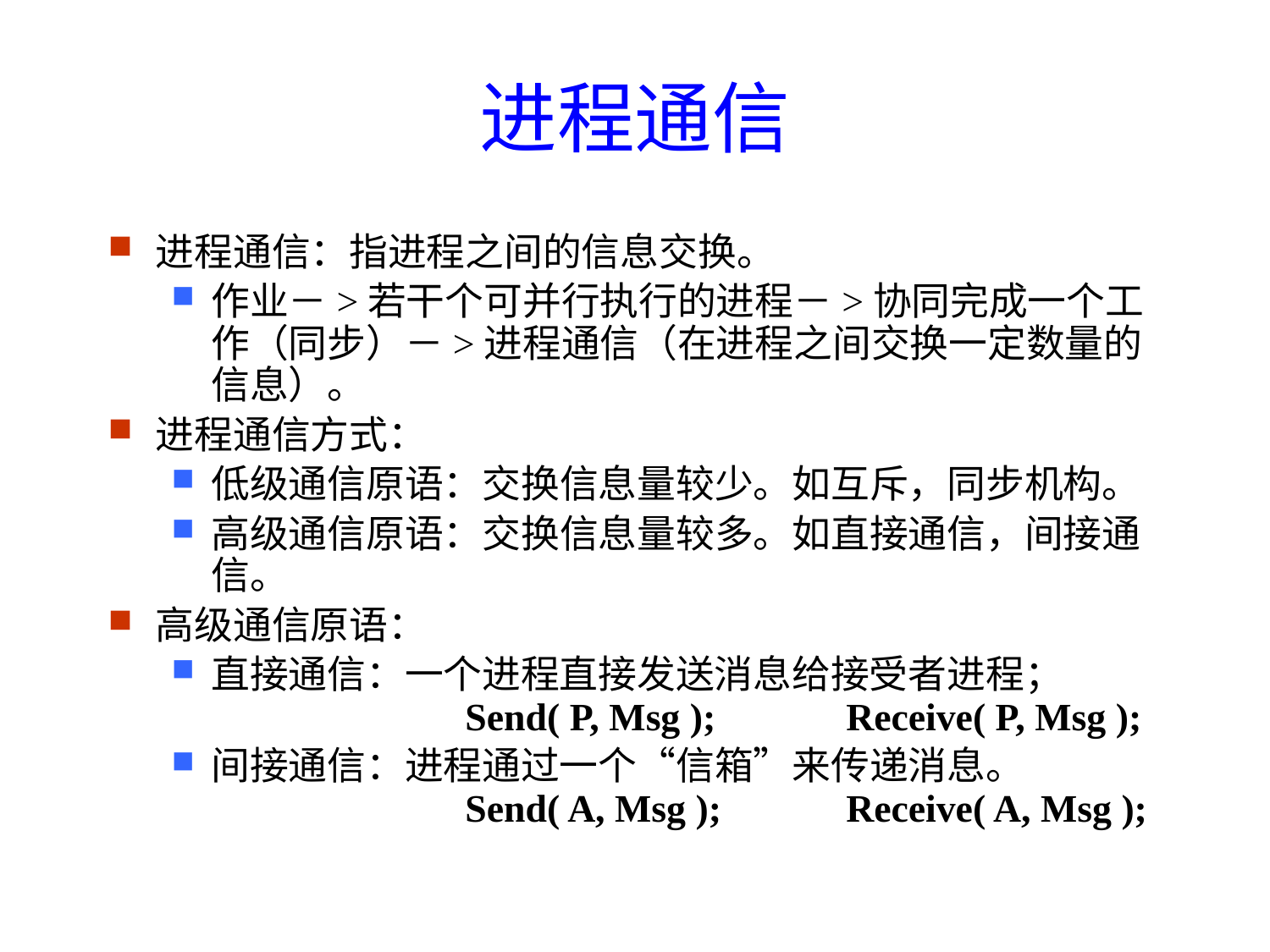

# 进程通信
进程通信：指进程之间的信息交换。
作业－>若干个可并行执行的进程－>协同完成一个工作（同步）－>进程通信（在进程之间交换一定数量的信息）。
进程通信方式：
低级通信原语：交换信息量较少。如互斥，同步机构。
高级通信原语：交换信息量较多。如直接通信，间接通信。
高级通信原语：
直接通信：一个进程直接发送消息给接受者进程；			Send( P, Msg );     	Receive( P, Msg );
间接通信：进程通过一个“信箱”来传递消息。			Send( A, Msg ); 	Receive( A, Msg );